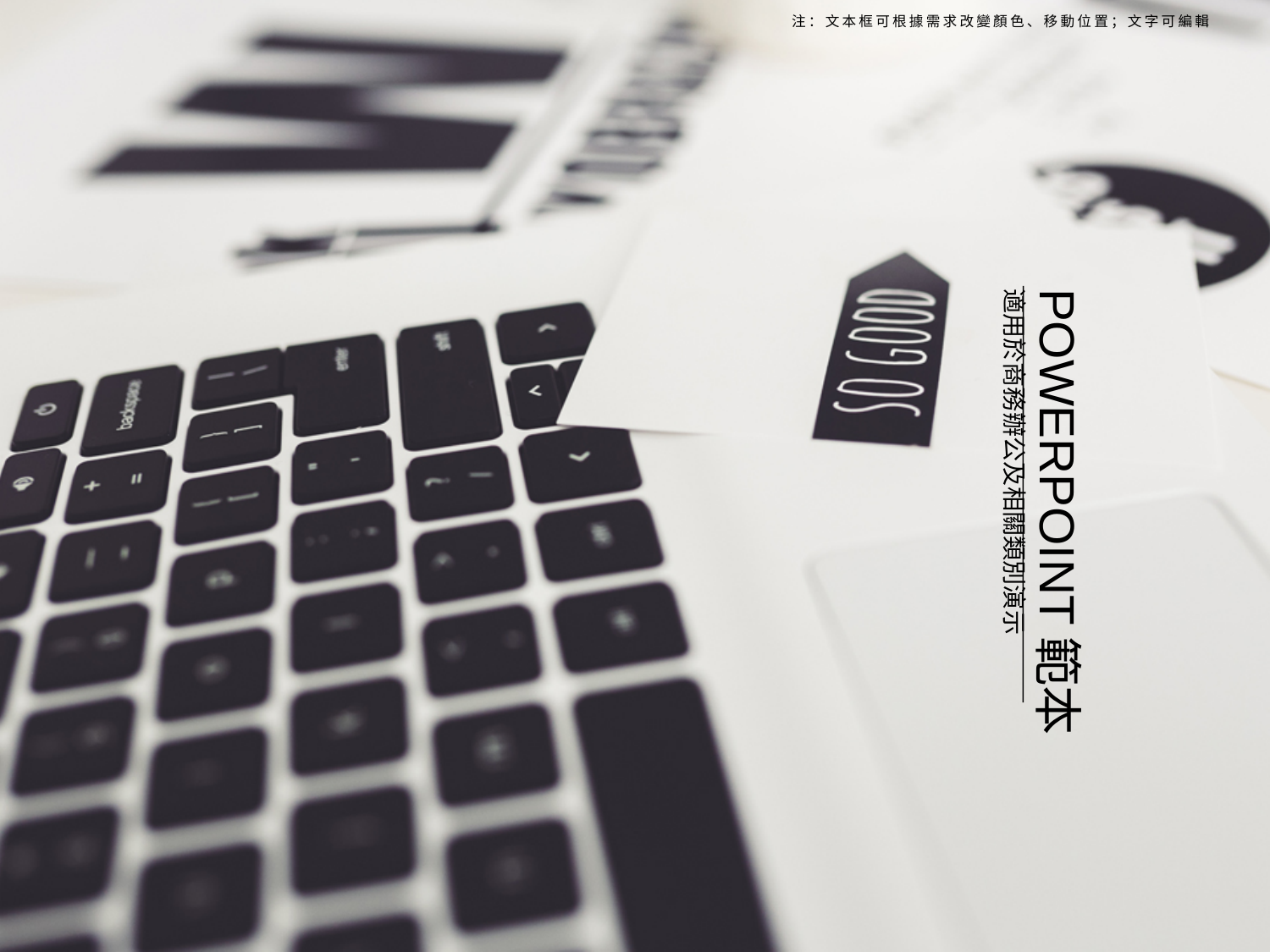

注：文本框可根據需求改變顏色、移動位置；文字可編輯

POWERPOINT範本
適用於商務辦公及相關類別演示